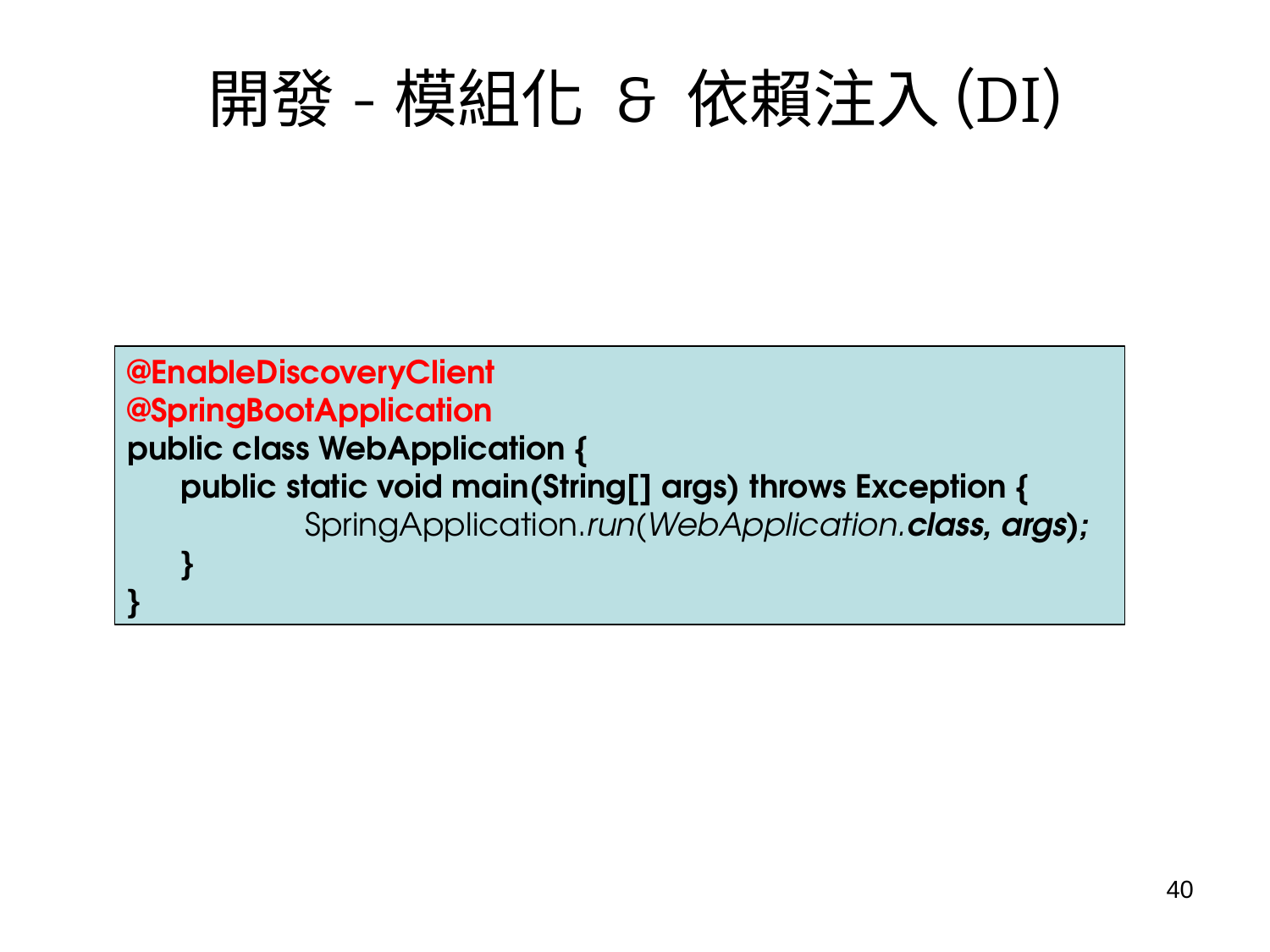

# 開發-模組化 & 依賴注入(DI)
@EnableDiscoveryClient
@SpringBootApplication
public class WebApplication {
      public static void main(String[] args) throws Exception {
                    SpringApplication.run(WebApplication.class, args);
      }
}
40